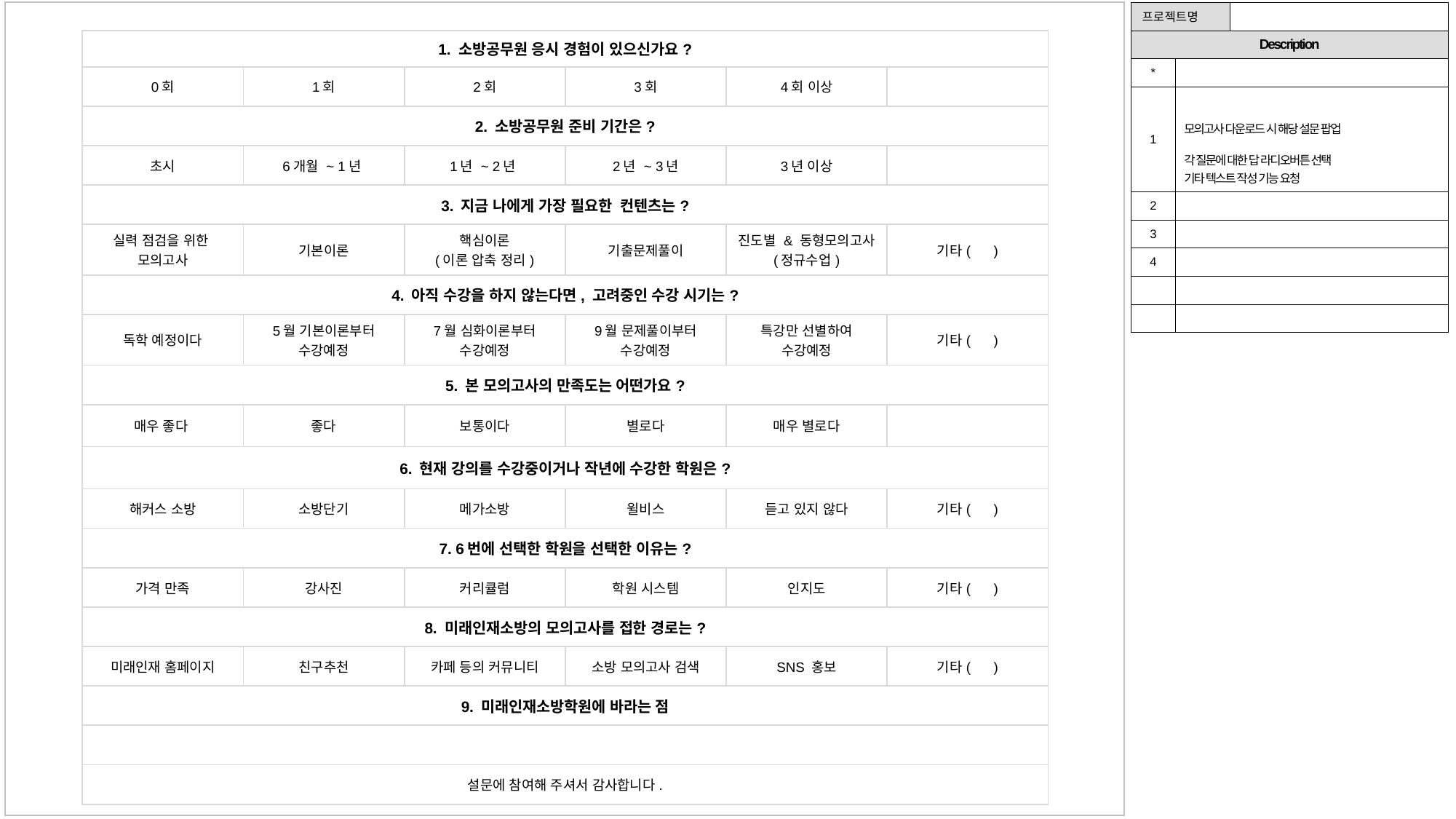

| 프로젝트명 |  |  |
| --- | --- | --- |
| Description |  |  |
| \* |  |  |
| 1 | 모의고사 다운로드 시 해당 설문 팝업 각 질문에 대한 답 라디오버튼 선택 기타 텍스트 작성 기능 요청 |  |
| 2 |  |  |
| 3 |  |  |
| 4 |  |  |
|  |  |  |
|  |  |  |
| 1. 소방공무원 응시 경험이 있으신가요? |  |  |  |  |  |
| --- | --- | --- | --- | --- | --- |
| 0회 | 1회 | 2회 | 3회 | 4회 이상 |  |
| 2. 소방공무원 준비 기간은? |  |  |  |  |  |
| 초시 | 6개월 ~ 1년 | 1년 ~ 2년 | 2년 ~ 3년 | 3년 이상 |  |
| 3. 지금 나에게 가장 필요한 컨텐츠는? |  |  |  |  |  |
| 실력 점검을 위한 모의고사 | 기본이론 | 핵심이론 (이론 압축 정리) | 기출문제풀이 | 진도별 & 동형모의고사 (정규수업) | 기타( ) |
| 4. 아직 수강을 하지 않는다면, 고려중인 수강 시기는? |  |  |  |  |  |
| 독학 예정이다 | 5월 기본이론부터 수강예정 | 7월 심화이론부터 수강예정 | 9월 문제풀이부터 수강예정 | 특강만 선별하여 수강예정 | 기타( ) |
| 5. 본 모의고사의 만족도는 어떤가요? |  |  |  |  |  |
| 매우 좋다 | 좋다 | 보통이다 | 별로다 | 매우 별로다 |  |
| 6. 현재 강의를 수강중이거나 작년에 수강한 학원은? |  |  |  |  |  |
| 해커스 소방 | 소방단기 | 메가소방 | 윌비스 | 듣고 있지 않다 | 기타( ) |
| 7. 6번에 선택한 학원을 선택한 이유는? |  |  |  |  |  |
| 가격 만족 | 강사진 | 커리큘럼 | 학원 시스템 | 인지도 | 기타( ) |
| 8. 미래인재소방의 모의고사를 접한 경로는? |  |  |  |  |  |
| 미래인재 홈페이지 | 친구추천 | 카페 등의 커뮤니티 | 소방 모의고사 검색 | SNS 홍보 | 기타( ) |
| 9. 미래인재소방학원에 바라는 점 |  |  |  |  |  |
|  |  |  |  |  |  |
| 설문에 참여해 주셔서 감사합니다. |  |  |  |  |  |